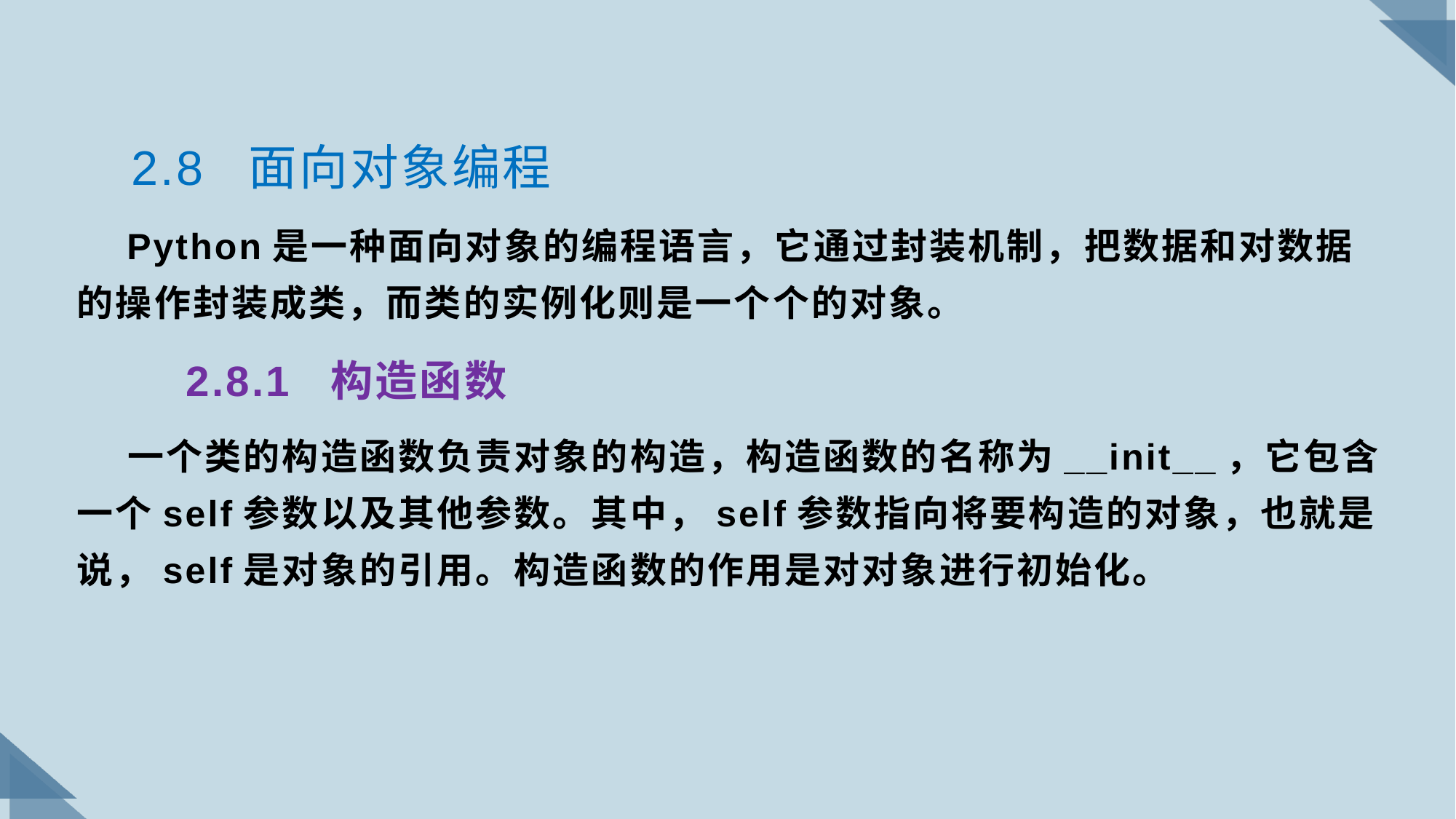

2.8  面向对象编程
    Python是一种面向对象的编程语言，它通过封装机制，把数据和对数据的操作封装成类，而类的实例化则是一个个的对象。
2.8.1  构造函数
    一个类的构造函数负责对象的构造，构造函数的名称为__init__，它包含一个self参数以及其他参数。其中，self参数指向将要构造的对象，也就是说，self是对象的引用。构造函数的作用是对对象进行初始化。